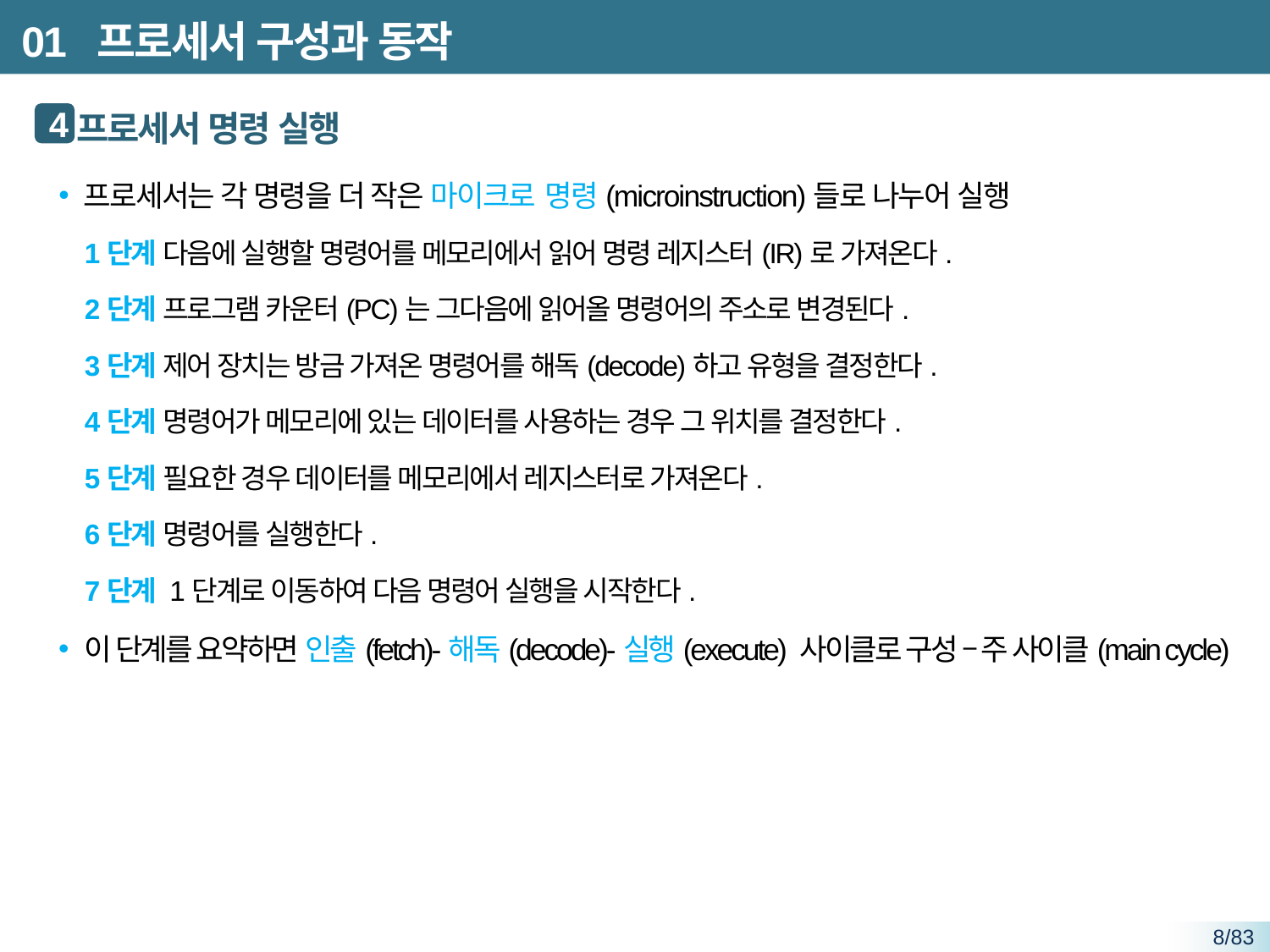

# 01  프로세서 구성과 동작
     프로세서 명령 실행
프로세서는 각 명령을 더 작은 마이크로 명령(microinstruction)들로 나누어 실행
1단계 다음에 실행할 명령어를 메모리에서 읽어 명령 레지스터(IR)로 가져온다.
2단계 프로그램 카운터(PC)는 그다음에 읽어올 명령어의 주소로 변경된다.
3단계 제어 장치는 방금 가져온 명령어를 해독(decode)하고 유형을 결정한다.
4단계 명령어가 메모리에 있는 데이터를 사용하는 경우 그 위치를 결정한다.
5단계 필요한 경우 데이터를 메모리에서 레지스터로 가져온다.
6단계 명령어를 실행한다.
7단계 1단계로 이동하여 다음 명령어 실행을 시작한다.
이 단계를 요약하면 인출(fetch)-해독(decode)-실행(execute) 사이클로 구성 – 주 사이클(main cycle)

4